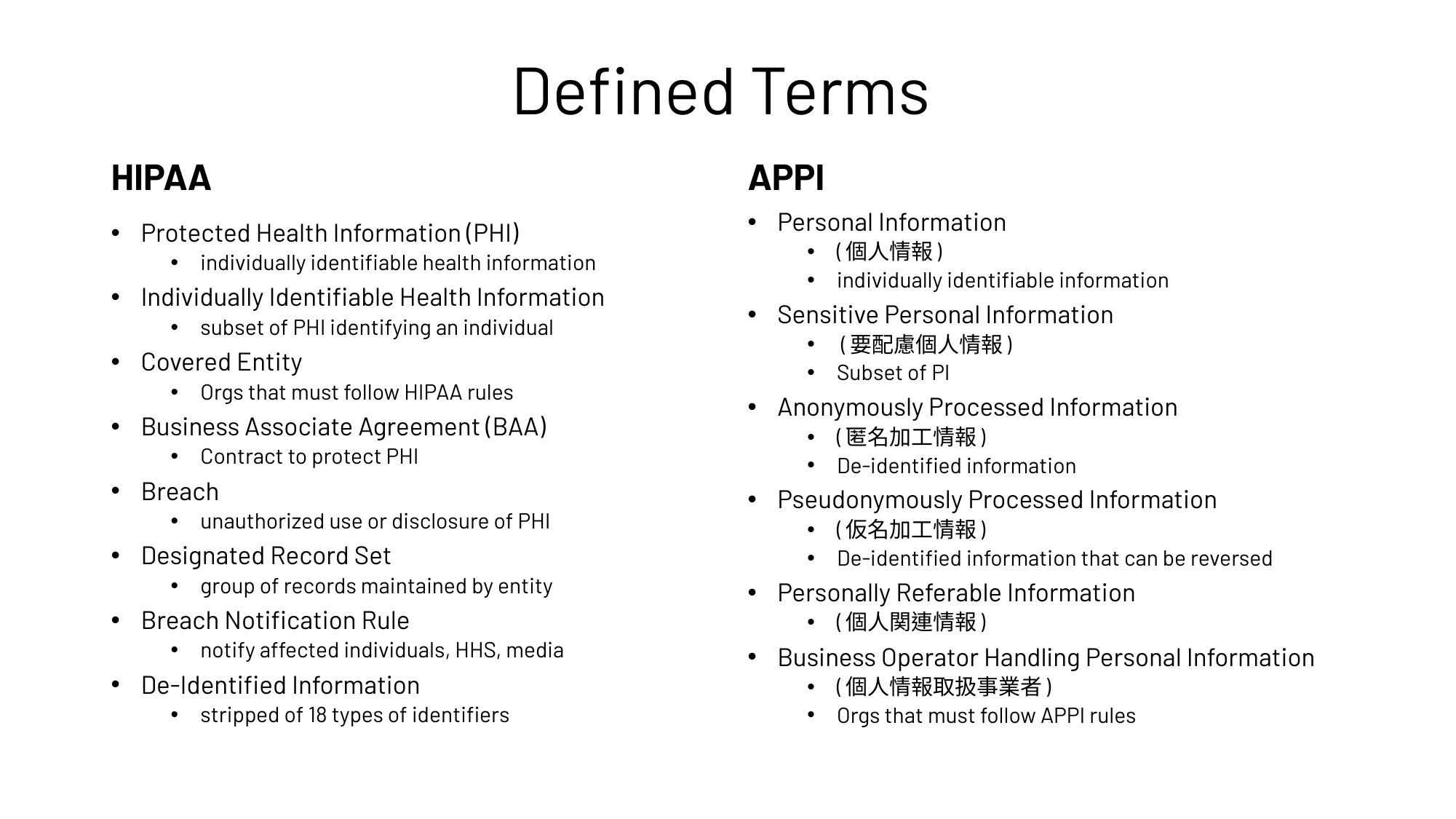

# Defined Terms
HIPAA
APPI
Personal Information
(個人情報)
individually identifiable information
Sensitive Personal Information
 (要配慮個人情報)
Subset of PI
Anonymously Processed Information
(匿名加工情報)
De-identified information
Pseudonymously Processed Information
(仮名加工情報)
De-identified information that can be reversed
Personally Referable Information
(個人関連情報)
Business Operator Handling Personal Information
(個人情報取扱事業者)
Orgs that must follow APPI rules
Protected Health Information (PHI)
individually identifiable health information
Individually Identifiable Health Information
subset of PHI identifying an individual
Covered Entity
Orgs that must follow HIPAA rules
Business Associate Agreement (BAA)
Contract to protect PHI
Breach
unauthorized use or disclosure of PHI
Designated Record Set
group of records maintained by entity
Breach Notification Rule
notify affected individuals, HHS, media
De-Identified Information
stripped of 18 types of identifiers